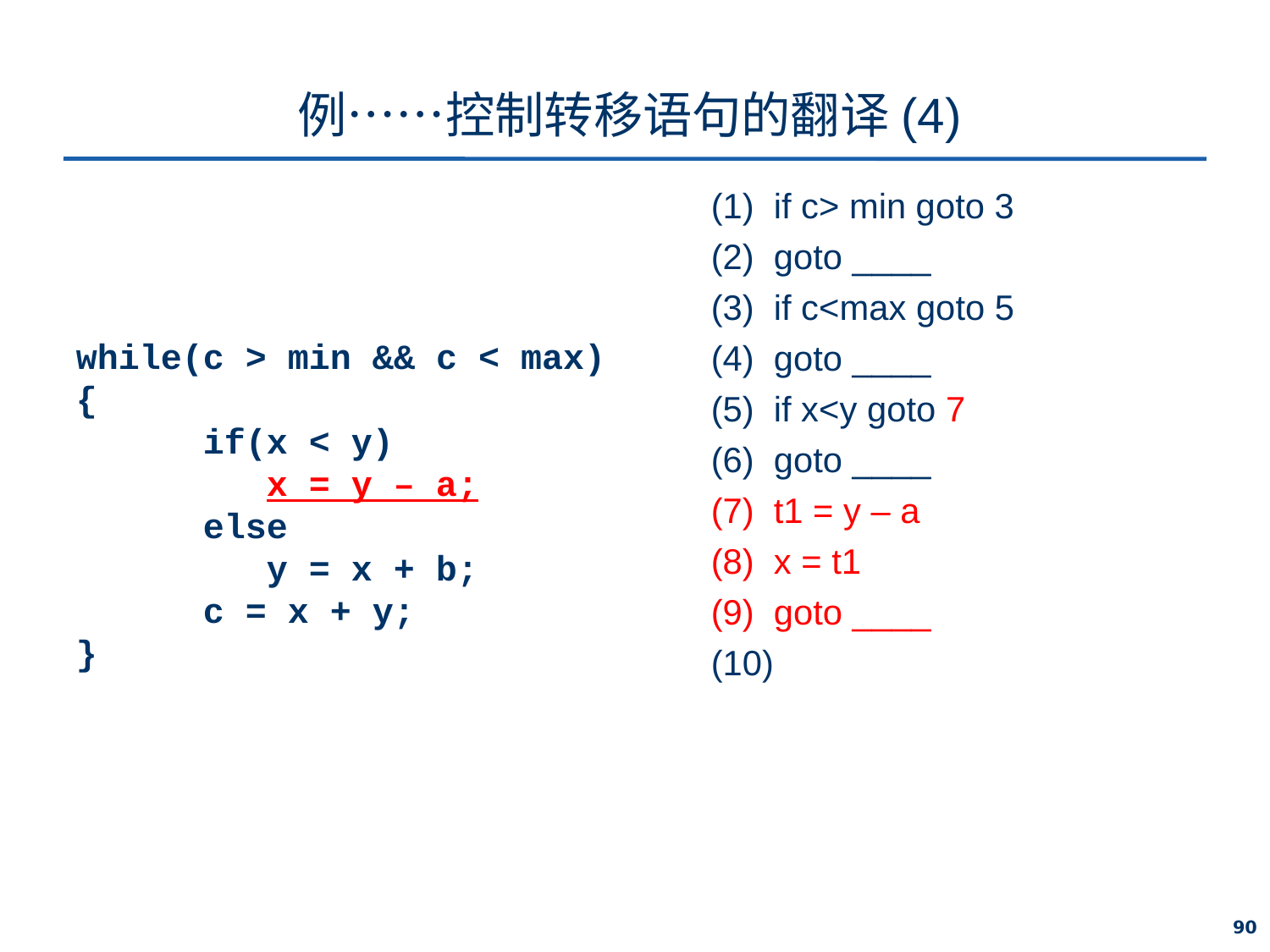

# 例……控制转移语句的翻译(4)
(1)  if c> min goto 3
(2)  goto ____
(3)  if c<max goto 5
(4)  goto ____
(5)  if x<y goto 7
(6)  goto ____
(7)  t1 = y – a
(8)  x = t1
(9)  goto ____
(10)
while(c > min && c < max)
{
	if(x < y)
         x = y – a;
     	else
         y = x + b;
     	c = x + y;
}

90